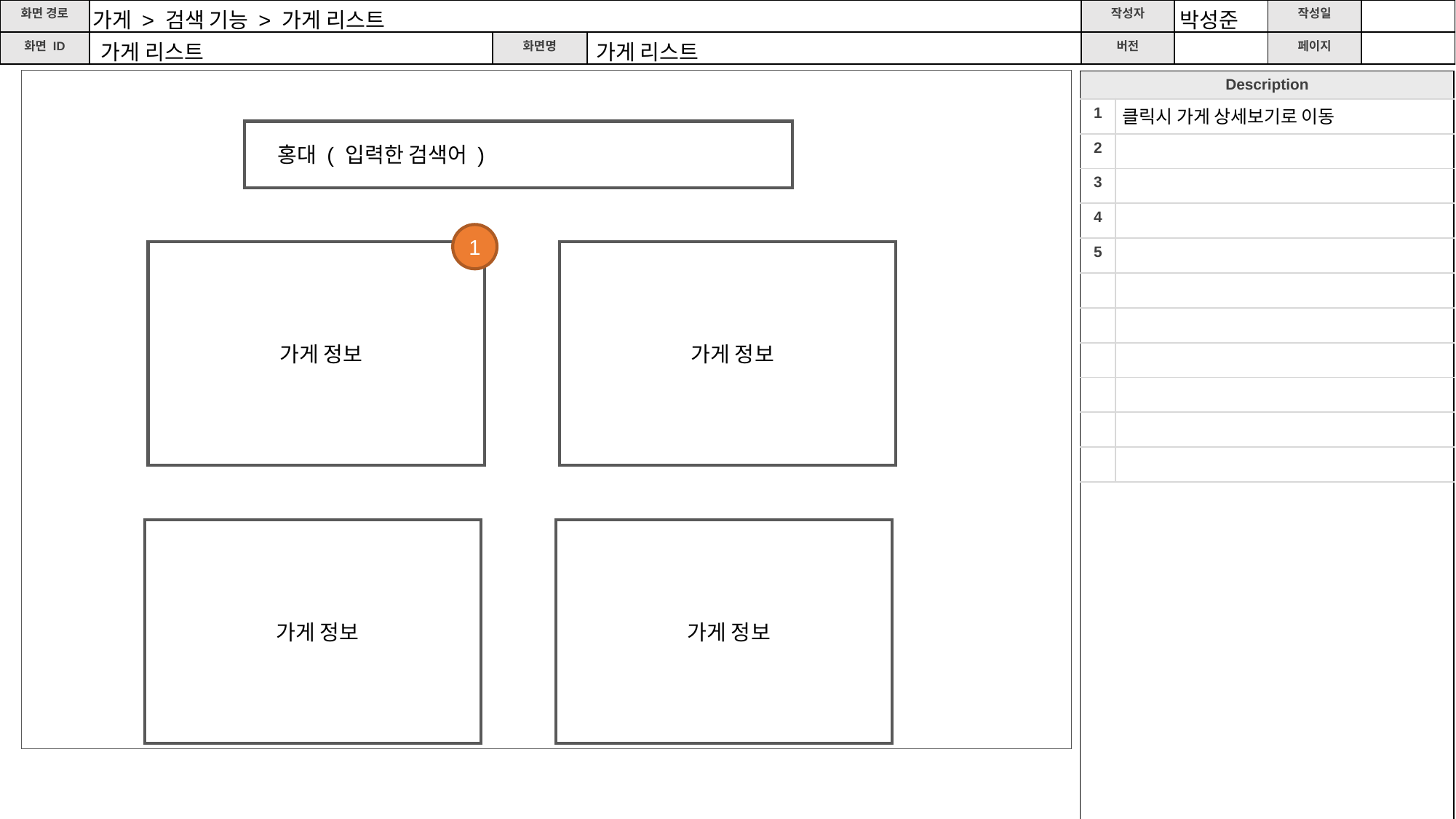

가게 > 검색 기능 > 가게 리스트
박성준
가게 리스트
가게 리스트
클릭시 가게 상세보기로 이동
      홍대 ( 입력한 검색어 )
1
 가게 정보
 가게 정보
 가게 정보
 가게 정보